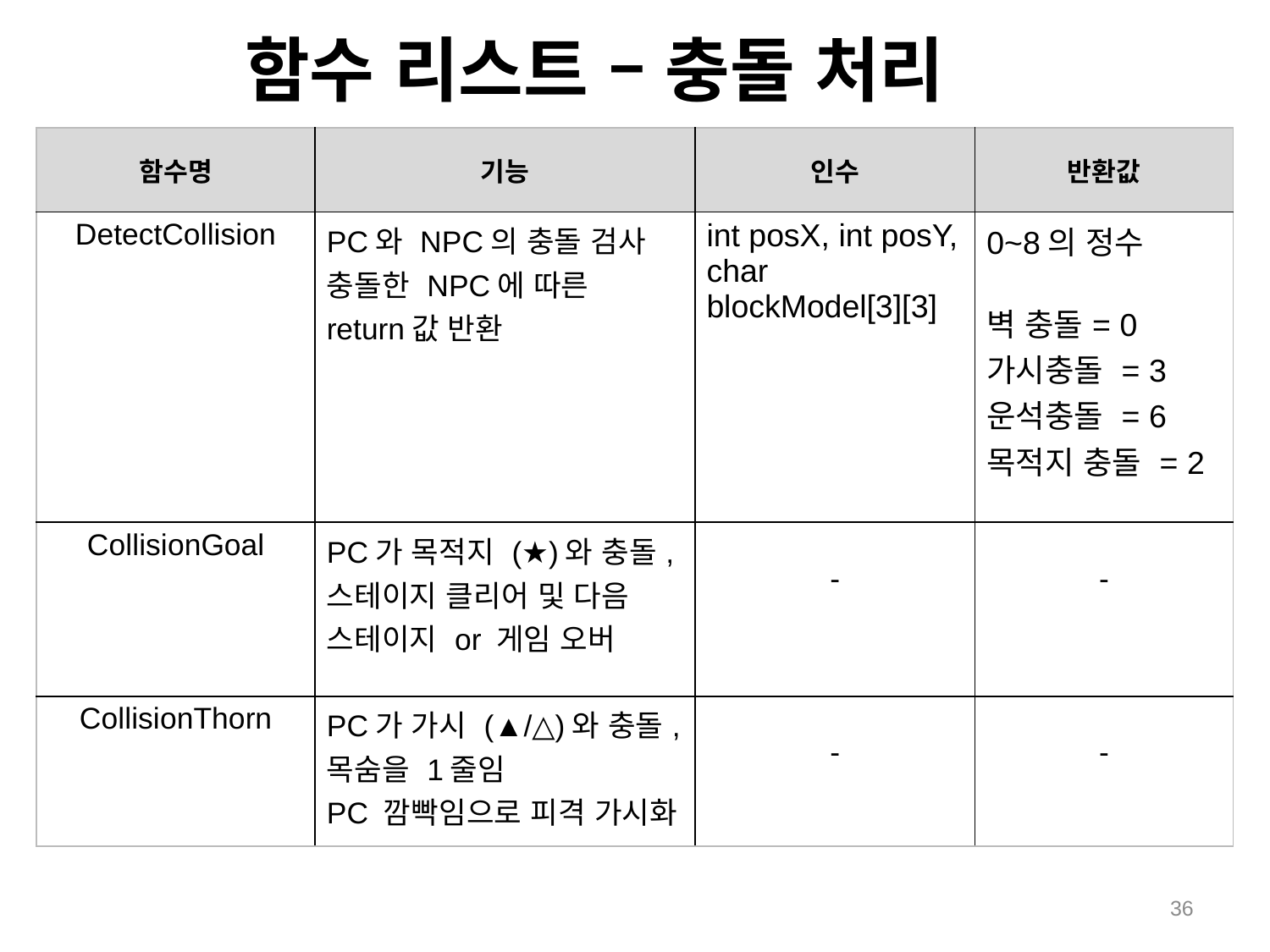

함수 리스트 – 충돌 처리
| 함수명 | 기능 | 인수 | 반환값 |
| --- | --- | --- | --- |
| DetectCollision | PC와 NPC의 충돌 검사 충돌한 NPC에 따른 return값 반환 | int posX, int posY, char blockModel[3][3] | 0~8의 정수 벽 충돌= 0 가시충돌 = 3 운석충돌 = 6 목적지 충돌 = 2 |
| CollisionGoal | PC가 목적지 (★)와 충돌, 스테이지 클리어 및 다음 스테이지 or 게임 오버 | - | - |
| CollisionThorn | PC가 가시 (▲/△)와 충돌, 목숨을 1줄임 PC 깜빡임으로 피격 가시화 | - | - |
36